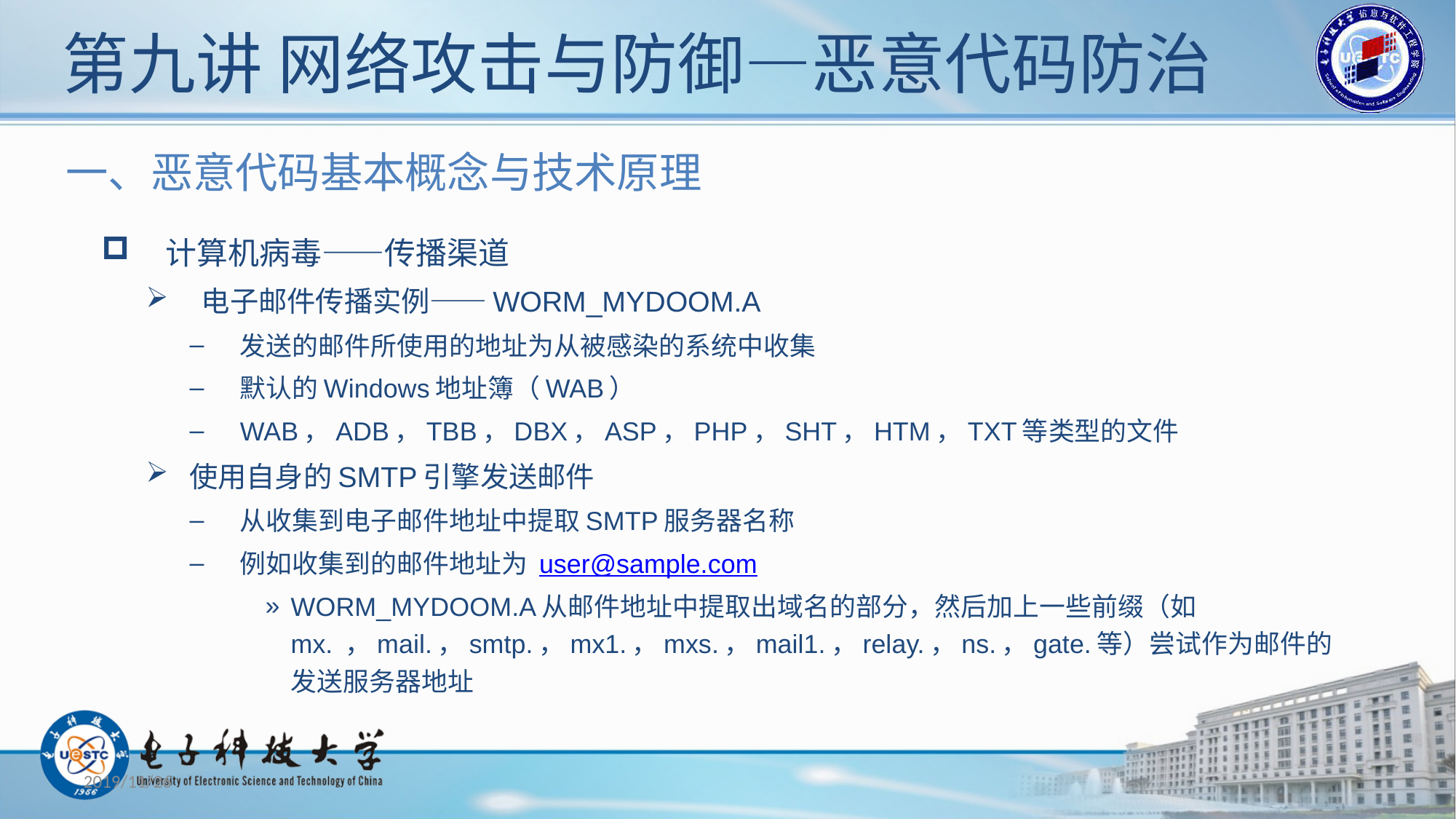

# 第九讲 网络攻击与防御—恶意代码防治
一、恶意代码基本概念与技术原理
  计算机病毒——传播渠道
 电子邮件传播实例——WORM_MYDOOM.A
发送的邮件所使用的地址为从被感染的系统中收集
默认的Windows地址簿（WAB）
WAB，ADB，TBB，DBX，ASP，PHP，SHT，HTM，TXT等类型的文件
使用自身的SMTP引擎发送邮件
从收集到电子邮件地址中提取SMTP服务器名称
例如收集到的邮件地址为 user@sample.com
WORM_MYDOOM.A从邮件地址中提取出域名的部分，然后加上一些前缀（如mx. ，mail.，smtp.，mx1.，mxs.，mail1.，relay.，ns.，gate.等）尝试作为邮件的发送服务器地址

2019/11/26